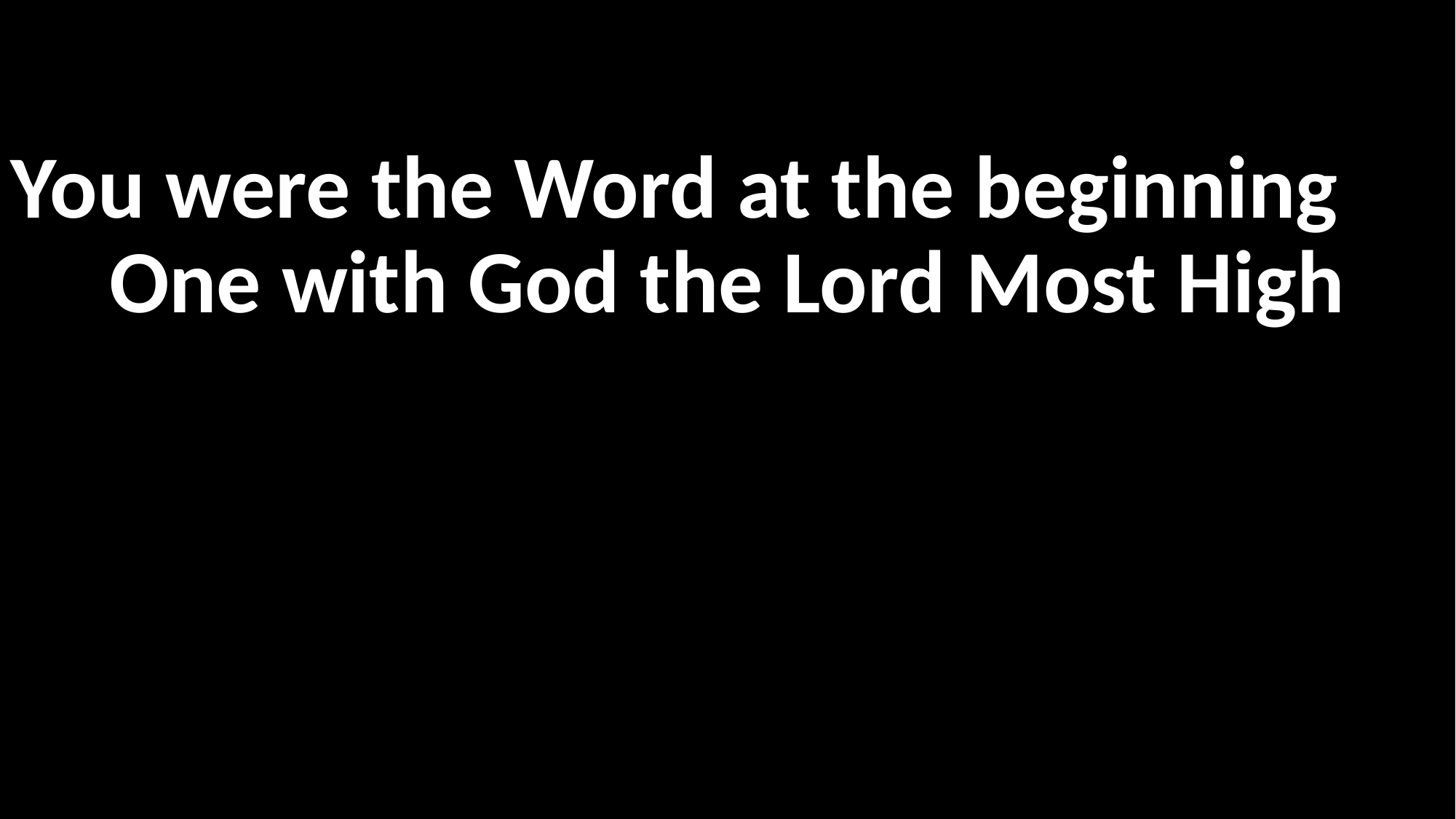

You were the Word at the beginning
One with God the Lord Most High
태초부터 계신 그 말씀
지극히 높으신 주